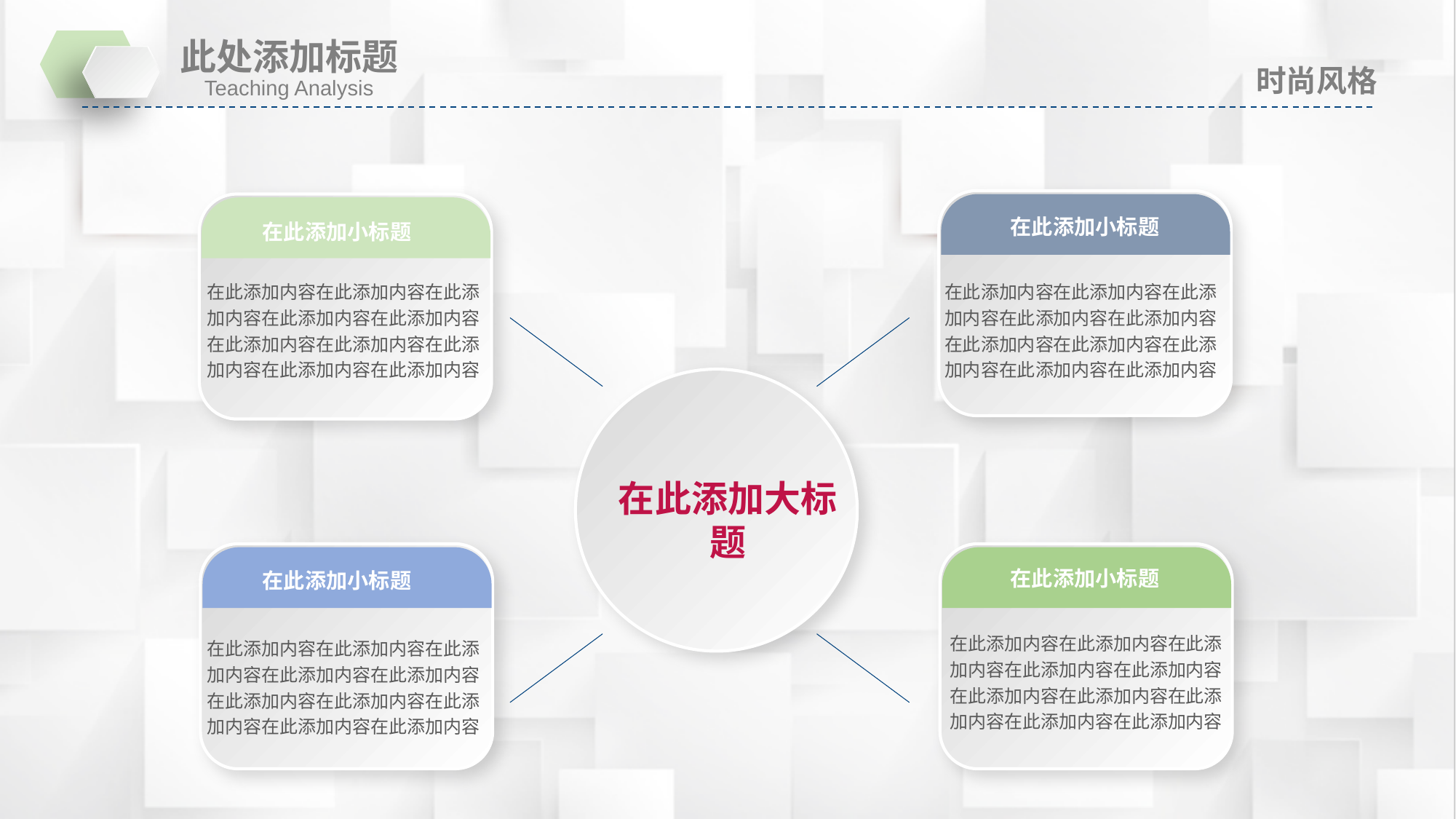

延迟符
此处添加标题

时尚风格
Teaching Analysis

在此添加小标题
在此添加小标题
在此添加内容在此添加内容在此添加内容在此添加内容在此添加内容在此添加内容在此添加内容在此添加内容在此添加内容在此添加内容

在此添加内容在此添加内容在此添加内容在此添加内容在此添加内容在此添加内容在此添加内容在此添加内容在此添加内容在此添加内容

在此添加大标题

在此添加小标题
在此添加小标题
在此添加内容在此添加内容在此添加内容在此添加内容在此添加内容在此添加内容在此添加内容在此添加内容在此添加内容在此添加内容

在此添加内容在此添加内容在此添加内容在此添加内容在此添加内容在此添加内容在此添加内容在此添加内容在此添加内容在此添加内容